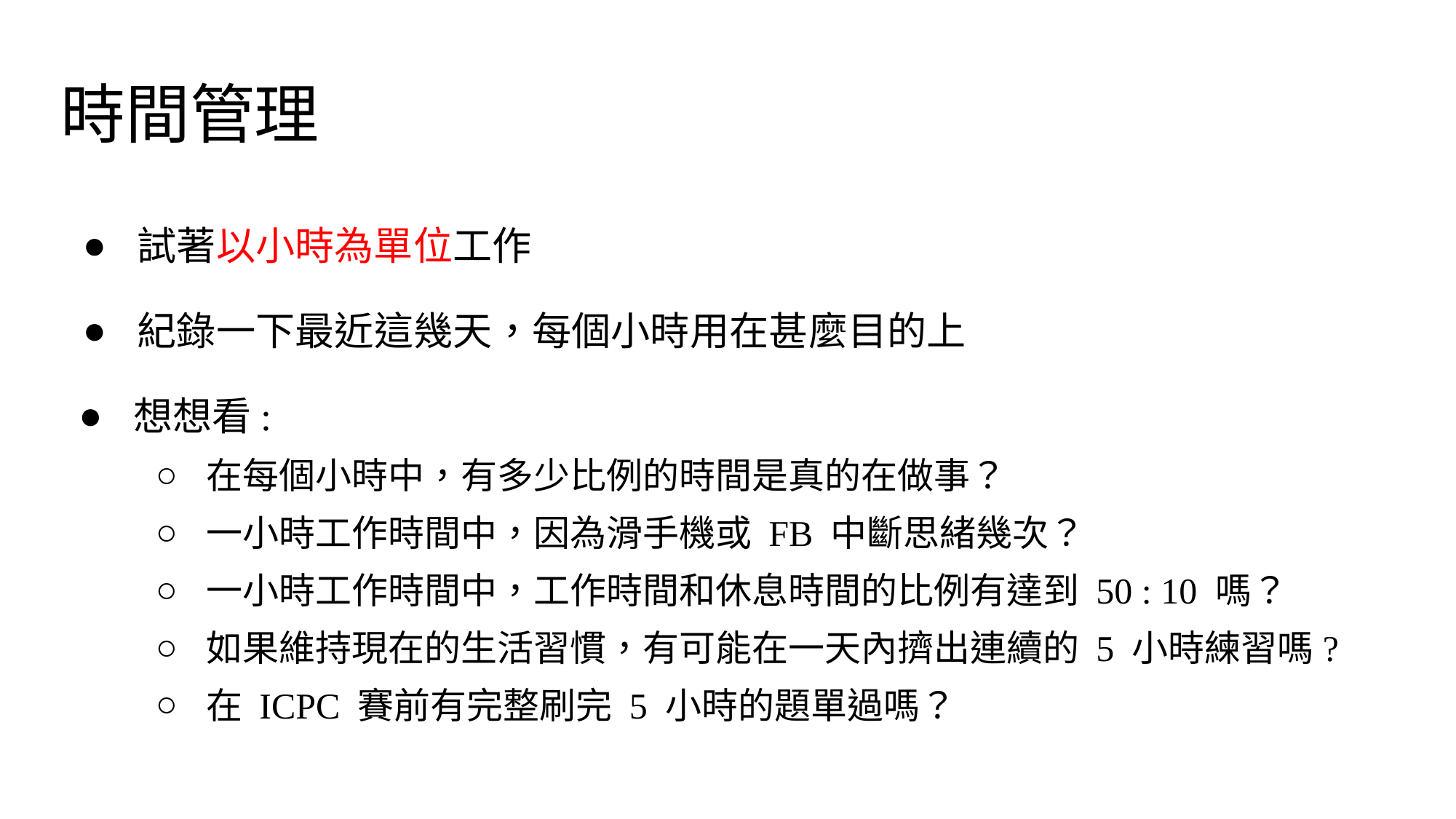

# 時間管理
試著以小時為單位工作

紀錄一下最近這幾天，每個小時用在甚麼目的上

想想看:
在每個小時中，有多少比例的時間是真的在做事？
一小時工作時間中，因為滑手機或 FB 中斷思緒幾次？
一小時工作時間中，工作時間和休息時間的比例有達到 50 : 10 嗎？
如果維持現在的生活習慣，有可能在一天內擠出連續的 5 小時練習嗎?
在 ICPC 賽前有完整刷完 5 小時的題單過嗎？